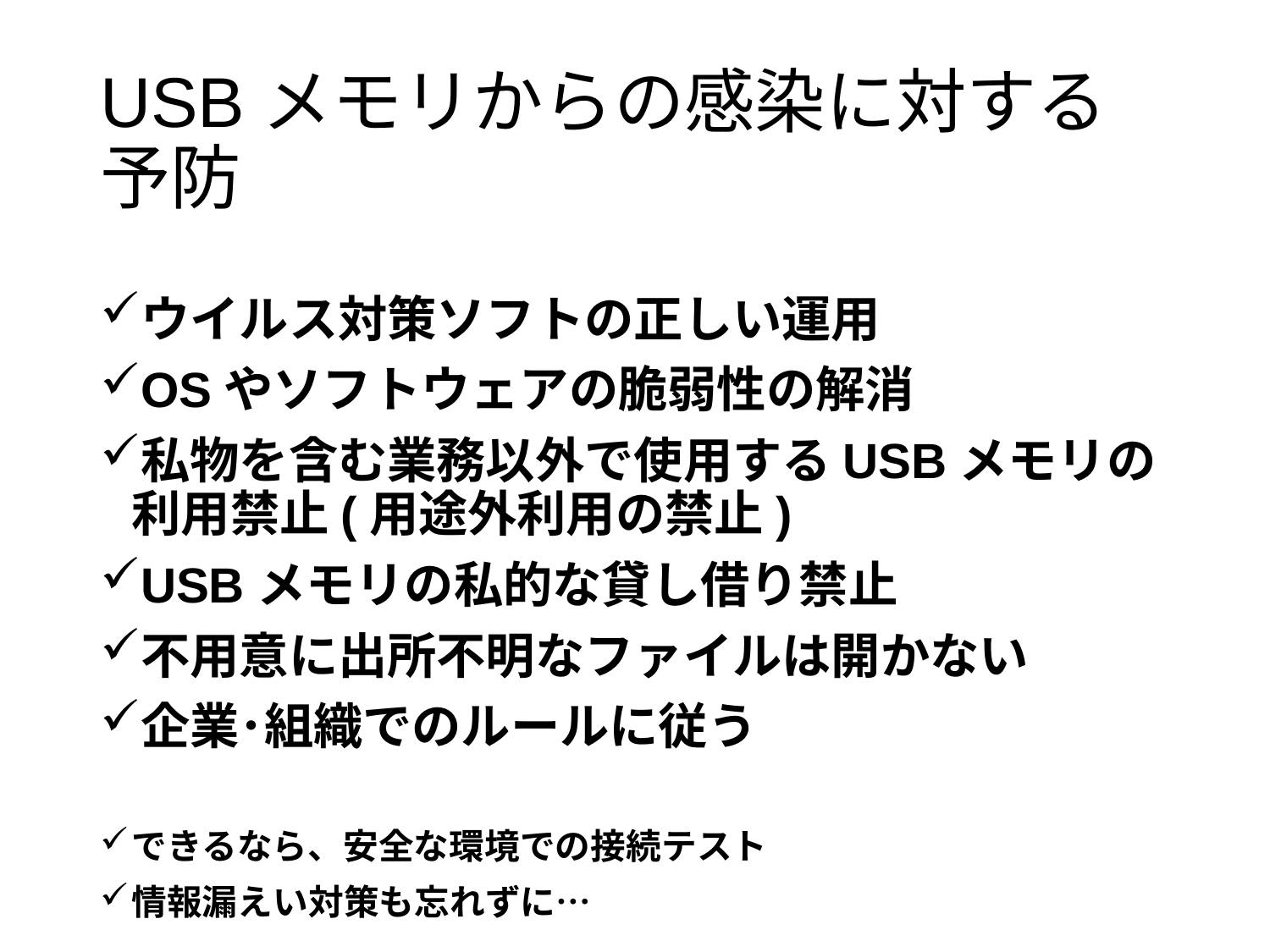

# USBメモリからの感染に対する予防

ウイルス対策ソフトの正しい運用
OSやソフトウェアの脆弱性の解消
私物を含む業務以外で使用するUSBメモリの
利用禁止(用途外利用の禁止)
USBメモリの私的な貸し借り禁止
不用意に出所不明なファイルは開かない
企業･組織でのルールに従う

できるなら、安全な環境での接続テスト
情報漏えい対策も忘れずに…